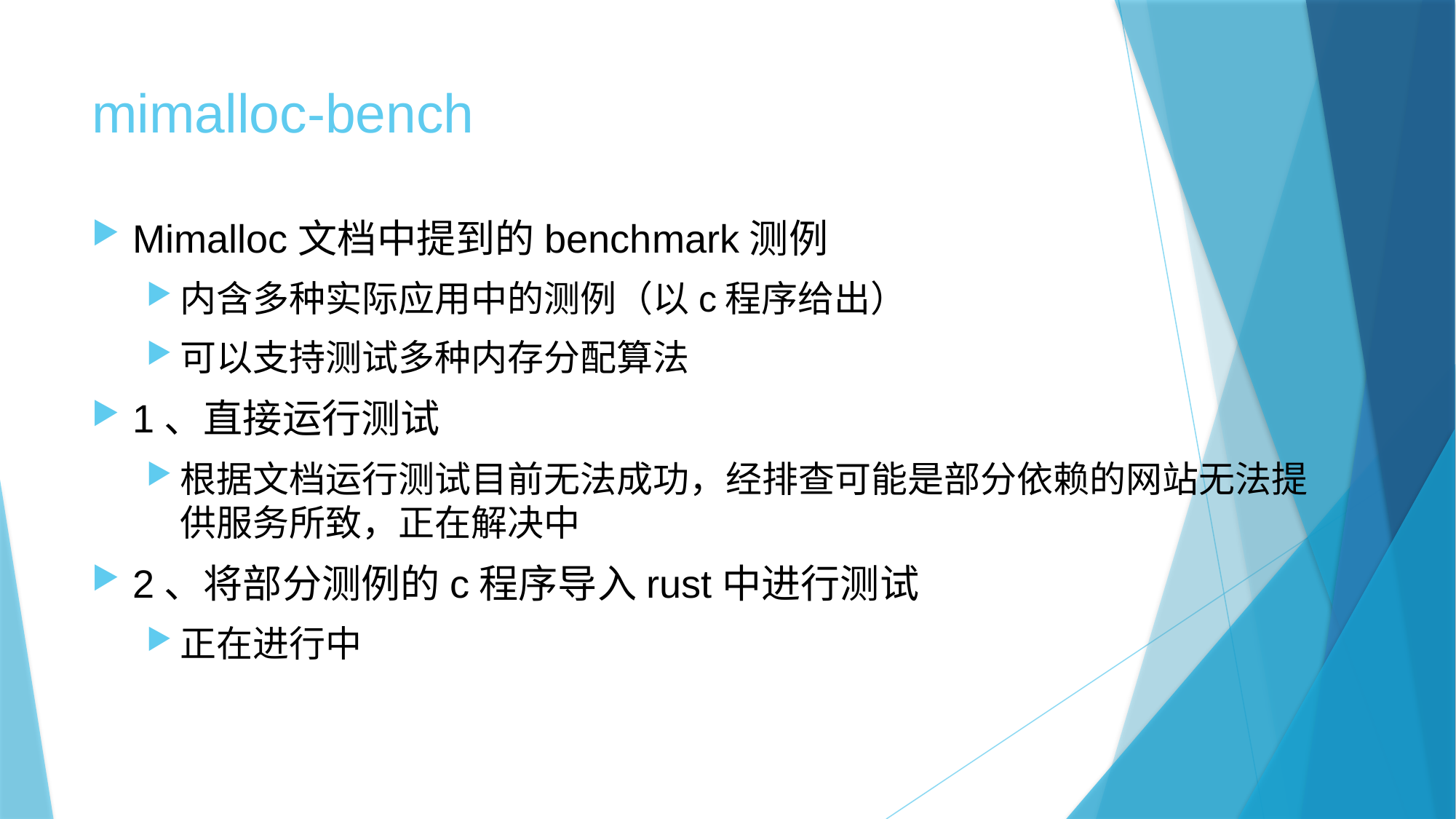

# mimalloc-bench
Mimalloc文档中提到的benchmark测例
内含多种实际应用中的测例（以c程序给出）
可以支持测试多种内存分配算法
1、直接运行测试
根据文档运行测试目前无法成功，经排查可能是部分依赖的网站无法提供服务所致，正在解决中
2、将部分测例的c程序导入rust中进行测试
正在进行中